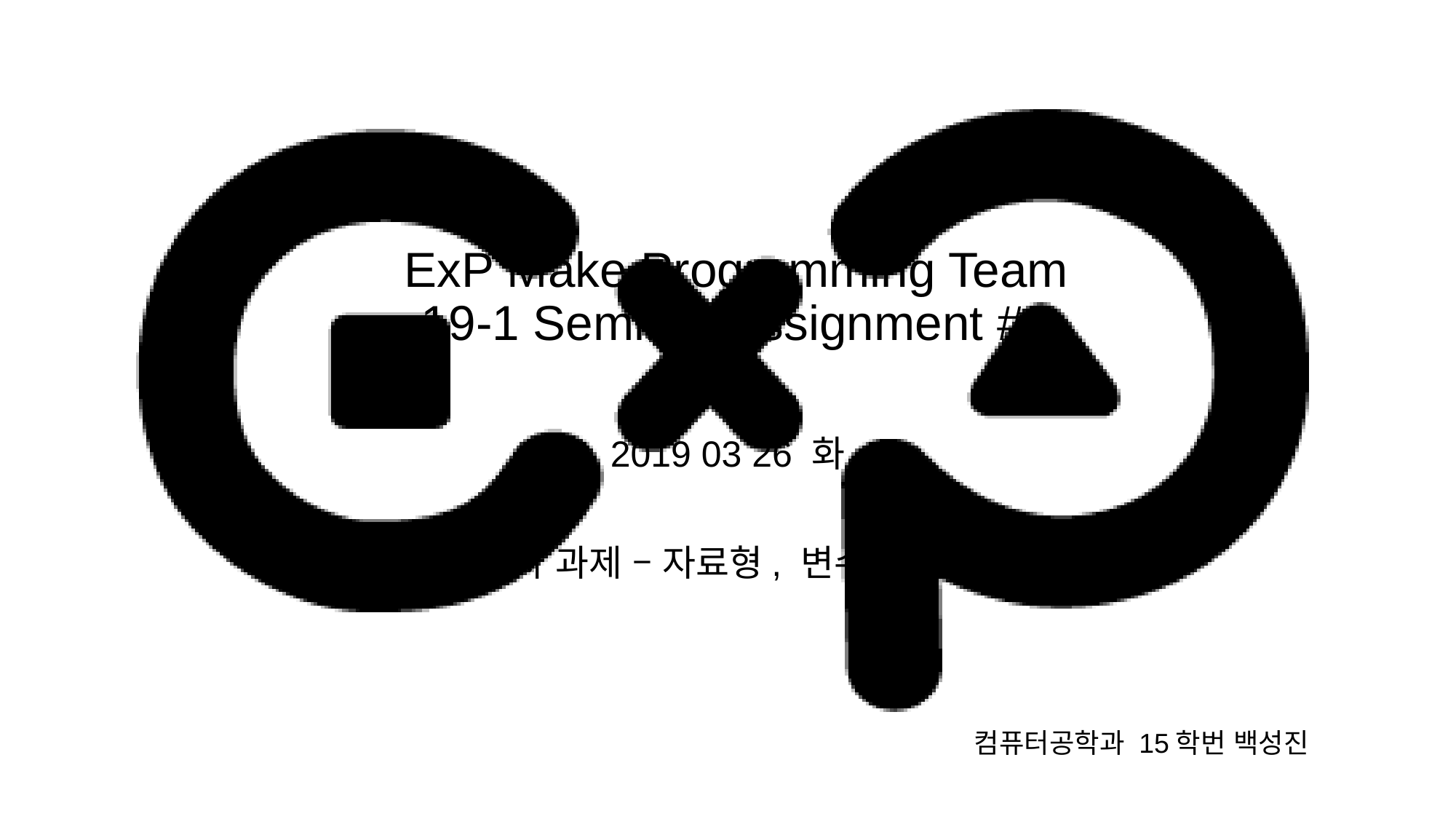

# ExP Make Programming Team 19-1 Seminar Assignment #1
2019 03 26 화

1주차 과제 – 자료형, 변수, 연산자
컴퓨터공학과 15학번 백성진